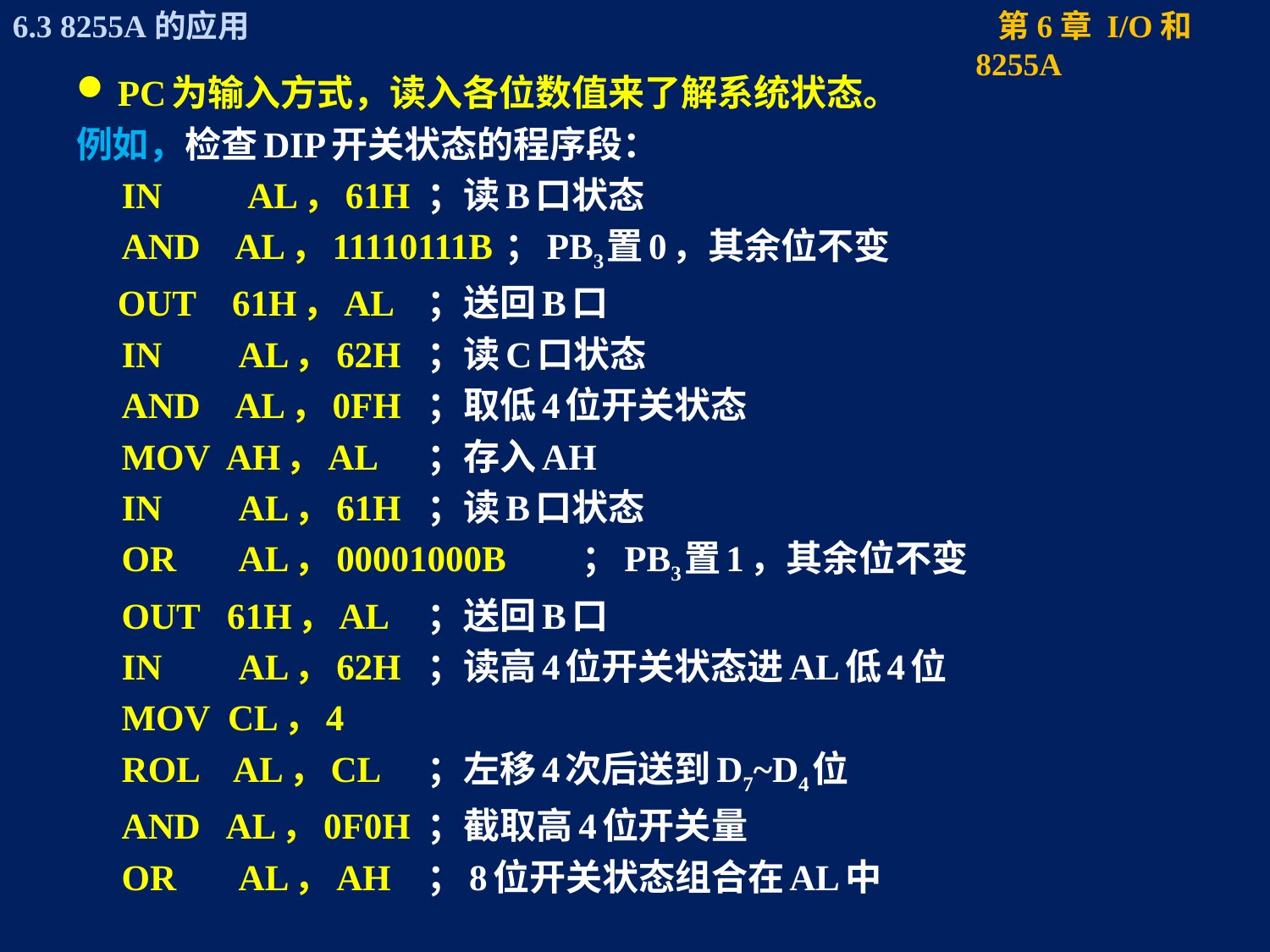

PC为输入方式，读入各位数值来了解系统状态。
例如，检查DIP开关状态的程序段：
     IN	      AL，61H		；读B口状态
     AND    AL，11110111B	；PB3置0，其余位不变
    	OUT    61H，AL		；送回B口
     IN	     AL，62H		；读C口状态
     AND    AL，0FH		；取低4位开关状态
     MOV  AH，AL		；存入AH
     IN	     AL，61H		；读B口状态
     OR	     AL，00001000B	；PB3置1，其余位不变
     OUT   61H，AL		；送回B口
     IN	     AL，62H		；读高4位开关状态进AL低4位
     MOV  CL，4
     ROL    AL，CL		；左移4次后送到D7~D4位
     AND   AL，0F0H		；截取高4位开关量
     OR	     AL，AH		；8位开关状态组合在AL中